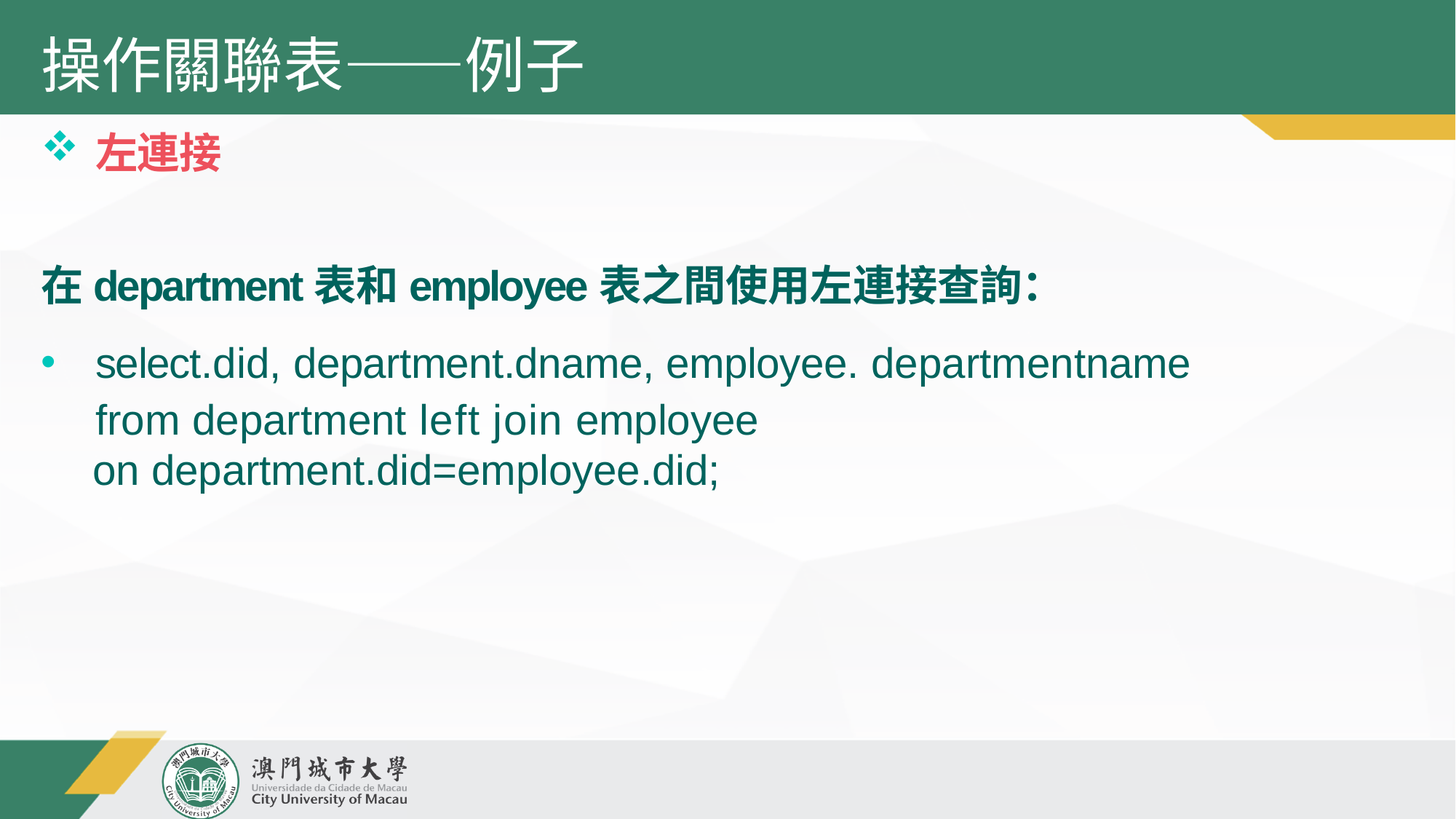

# 操作關聯表——例子
左連接

在department表和employee表之間使用左連接查詢：
select.did, department.dname, employee. departmentname from department left join employee
on department.did=employee.did;